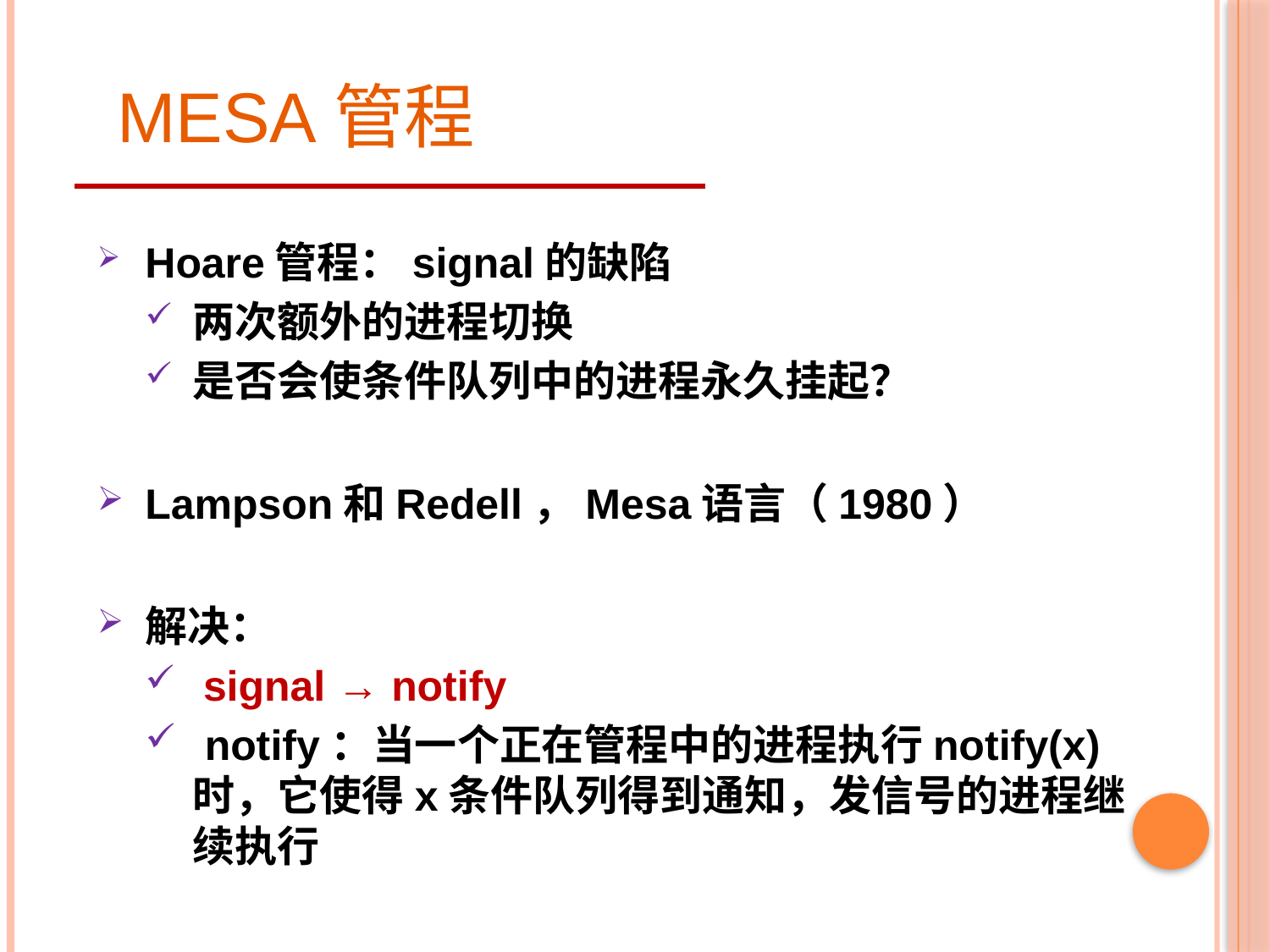

# Mesa管程
Hoare管程：signal的缺陷
两次额外的进程切换
是否会使条件队列中的进程永久挂起？

Lampson和Redell，Mesa语言（1980）

解决：
 signal → notify
 notify：当一个正在管程中的进程执行notify(x)时，它使得x条件队列得到通知，发信号的进程继续执行